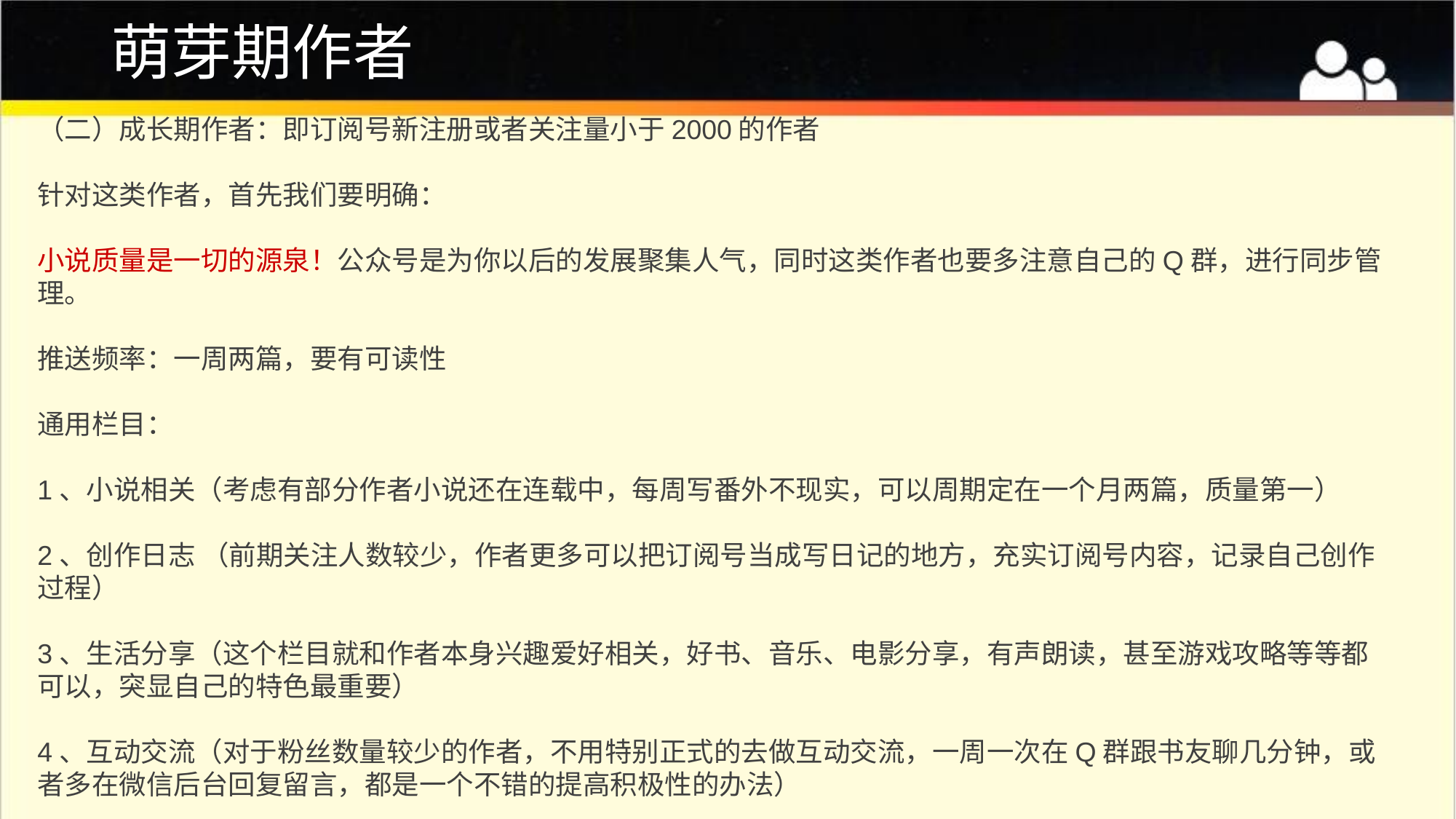

# 萌芽期作者
（二）成长期作者：即订阅号新注册或者关注量小于2000的作者

针对这类作者，首先我们要明确：

小说质量是一切的源泉！公众号是为你以后的发展聚集人气，同时这类作者也要多注意自己的Q群，进行同步管理。

推送频率：一周两篇，要有可读性

通用栏目：

1、小说相关（考虑有部分作者小说还在连载中，每周写番外不现实，可以周期定在一个月两篇，质量第一）

2、创作日志 （前期关注人数较少，作者更多可以把订阅号当成写日记的地方，充实订阅号内容，记录自己创作过程）

3、生活分享（这个栏目就和作者本身兴趣爱好相关，好书、音乐、电影分享，有声朗读，甚至游戏攻略等等都可以，突显自己的特色最重要）

4、互动交流（对于粉丝数量较少的作者，不用特别正式的去做互动交流，一周一次在Q群跟书友聊几分钟，或者多在微信后台回复留言，都是一个不错的提高积极性的办法）